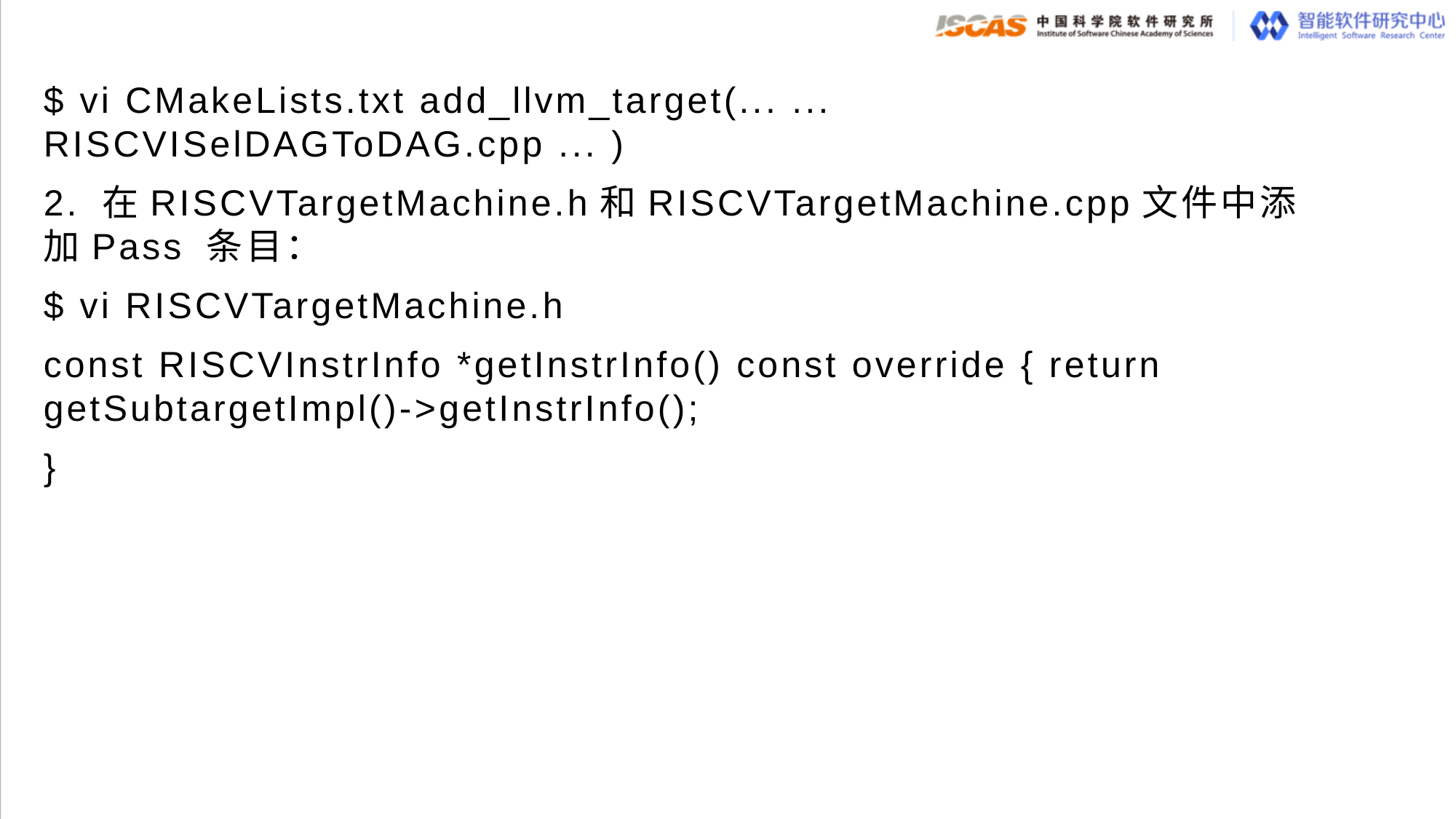

$ vi CMakeLists.txt add_llvm_target(... ... RISCVISelDAGToDAG.cpp ... )
2. 在RISCVTargetMachine.h和RISCVTargetMachine.cpp文件中添加Pass 条目：
$ vi RISCVTargetMachine.h
const RISCVInstrInfo *getInstrInfo() const override { return getSubtargetImpl()->getInstrInfo();
}